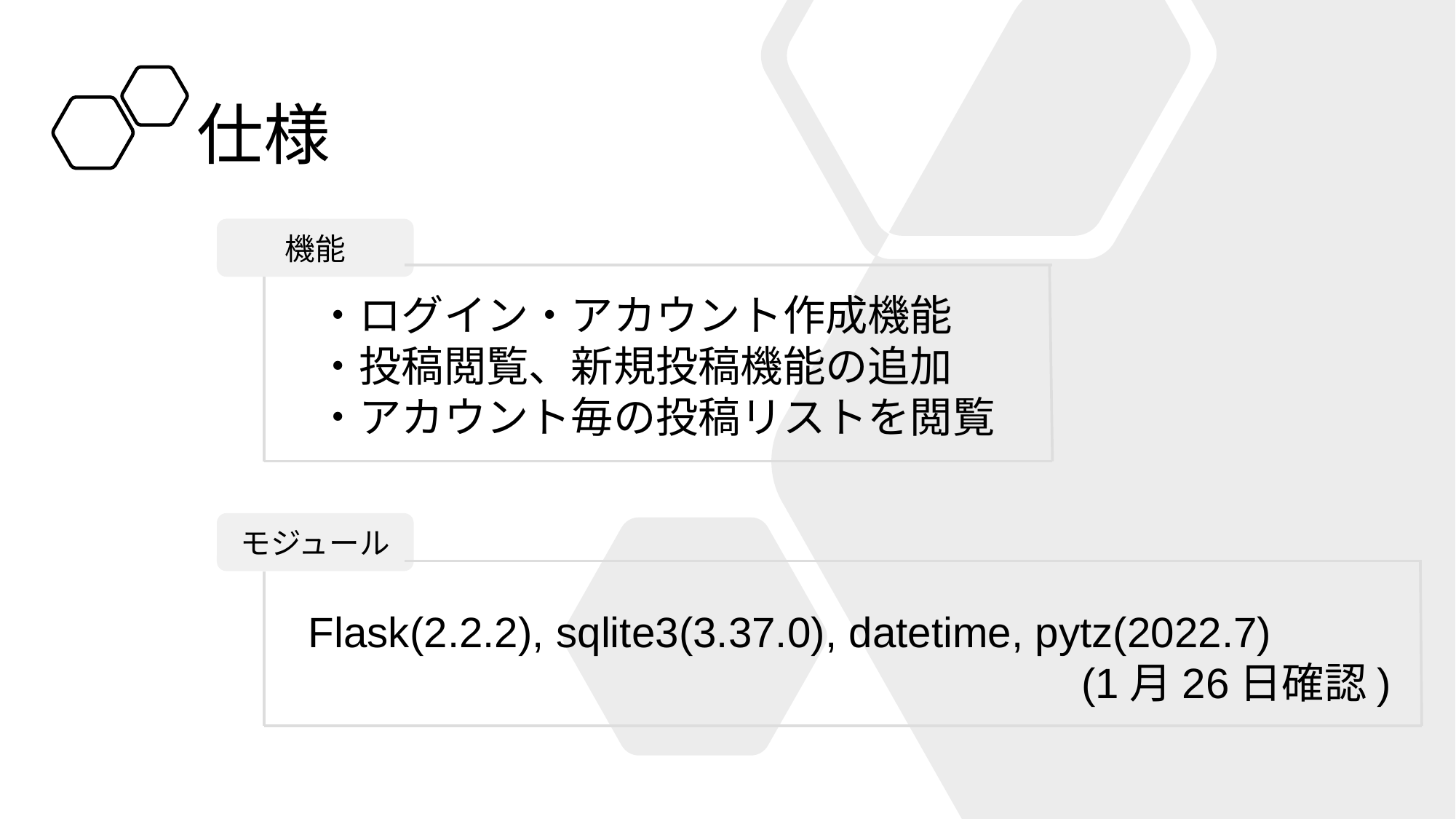

仕様
機能
・ログイン・アカウント作成機能
・投稿閲覧、新規投稿機能の追加
・アカウント毎の投稿リストを閲覧
モジュール
Flask(2.2.2), sqlite3(3.37.0), datetime, pytz(2022.7)
　　　　　　　　　　　　　　　　　　(1月26日確認)